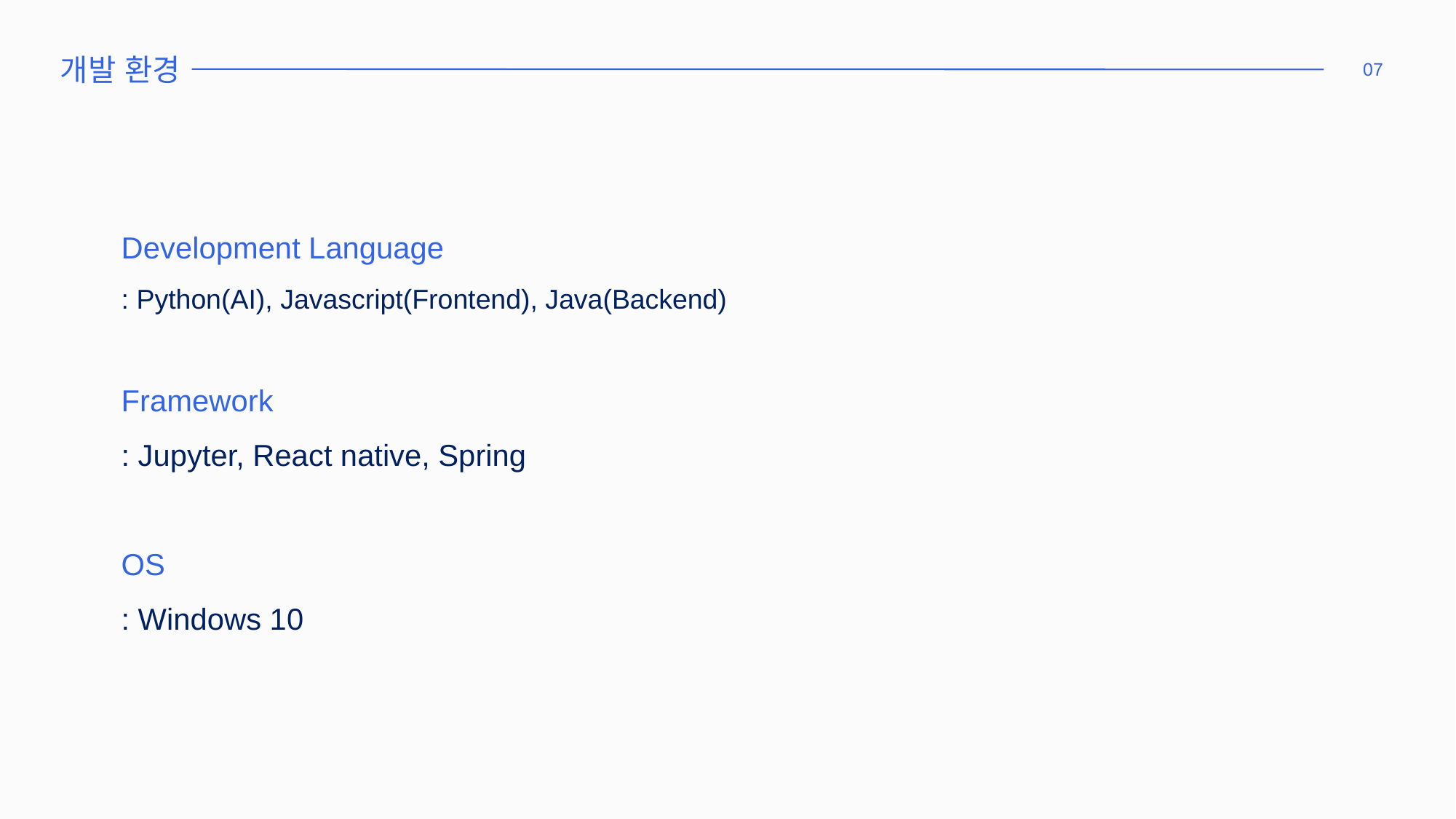

개발 환경
07
Development Language
: Python(AI), Javascript(Frontend), Java(Backend)

Framework
: Jupyter, React native, Spring

OS
: Windows 10